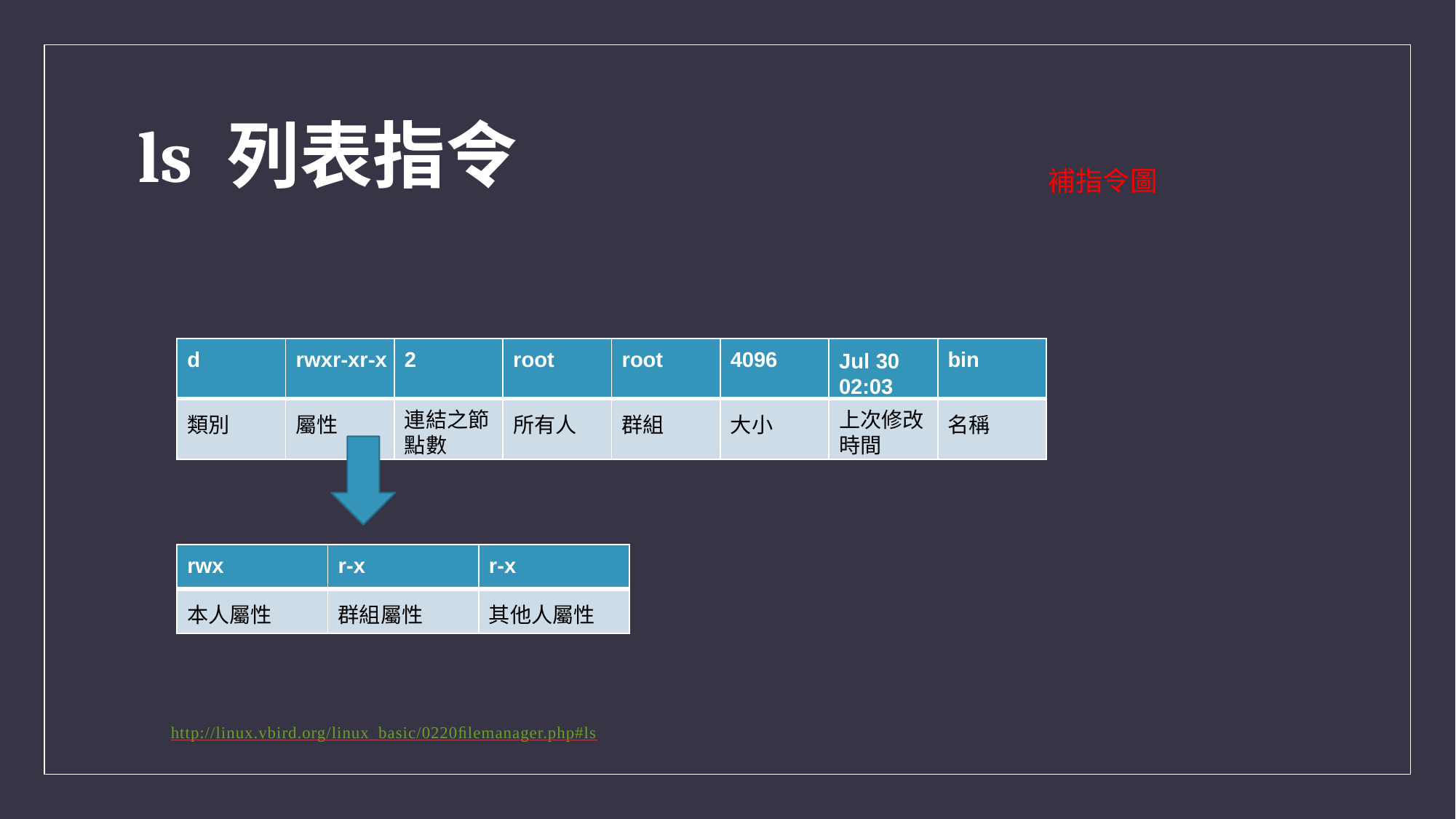

# ls 列表指令
補指令圖
| d | rwxr-xr-x | 2 | root | root | 4096 | Jul 30 02:03 | bin |
| --- | --- | --- | --- | --- | --- | --- | --- |
| 類別 | 屬性 | 連結之節 點數 | 所有人 | 群組 | 大小 | 上次修改 時間 | 名稱 |

| rwx | r-x | r-x |
| --- | --- | --- |
| 本人屬性 | 群組屬性 | 其他人屬性 |
http://linux.vbird.org/linux_basic/0220ﬁlemanager.php#ls